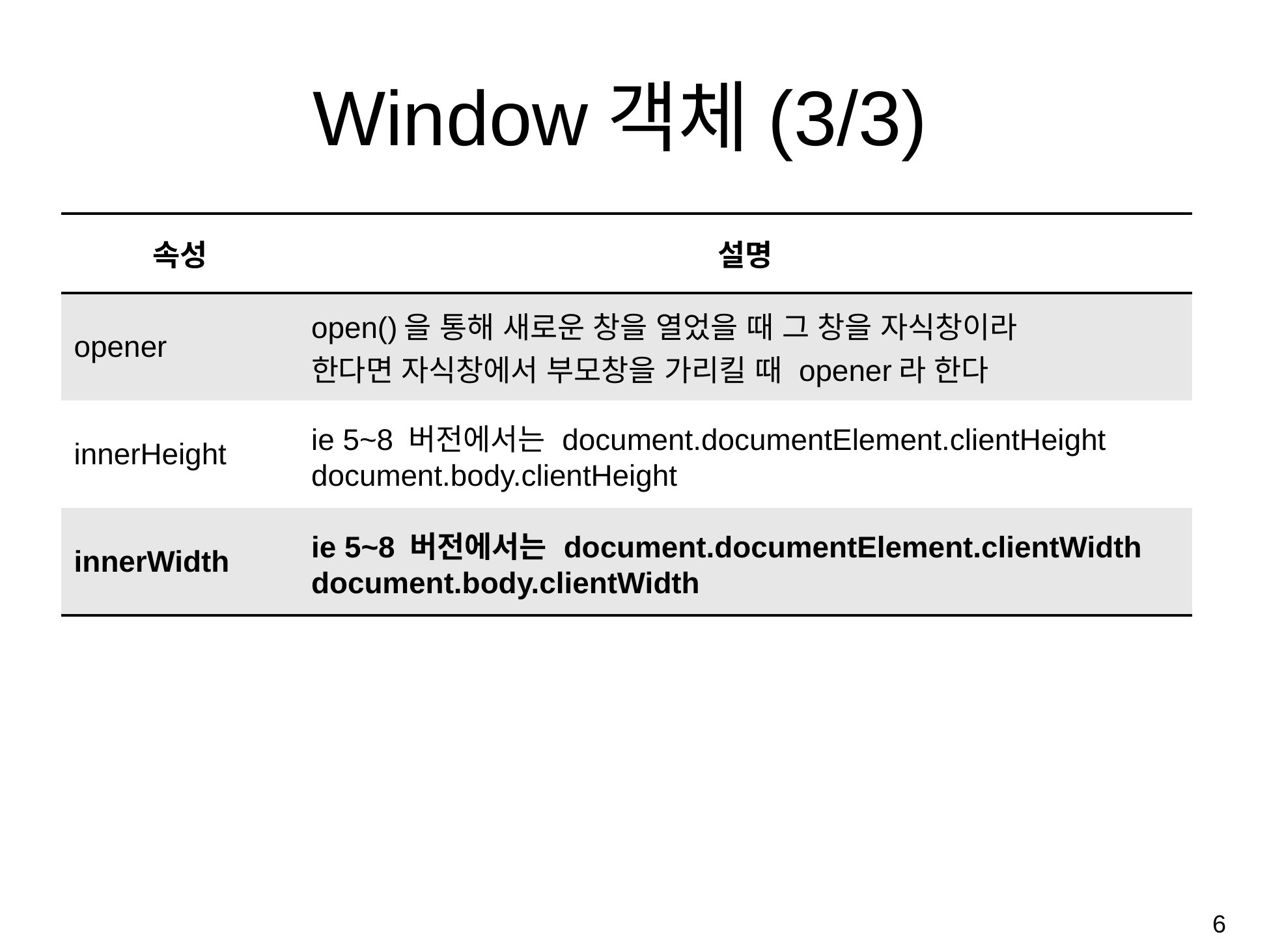

# Window객체(3/3)

| 속성 | 설명 |
| --- | --- |
| opener | open()을 통해 새로운 창을 열었을 때 그 창을 자식창이라 한다면 자식창에서 부모창을 가리킬 때 opener라 한다 |
| innerHeight | ie 5~8 버전에서는 document.documentElement.clientHeight document.body.clientHeight |
| innerWidth | ie 5~8 버전에서는 document.documentElement.clientWidth document.body.clientWidth |
6